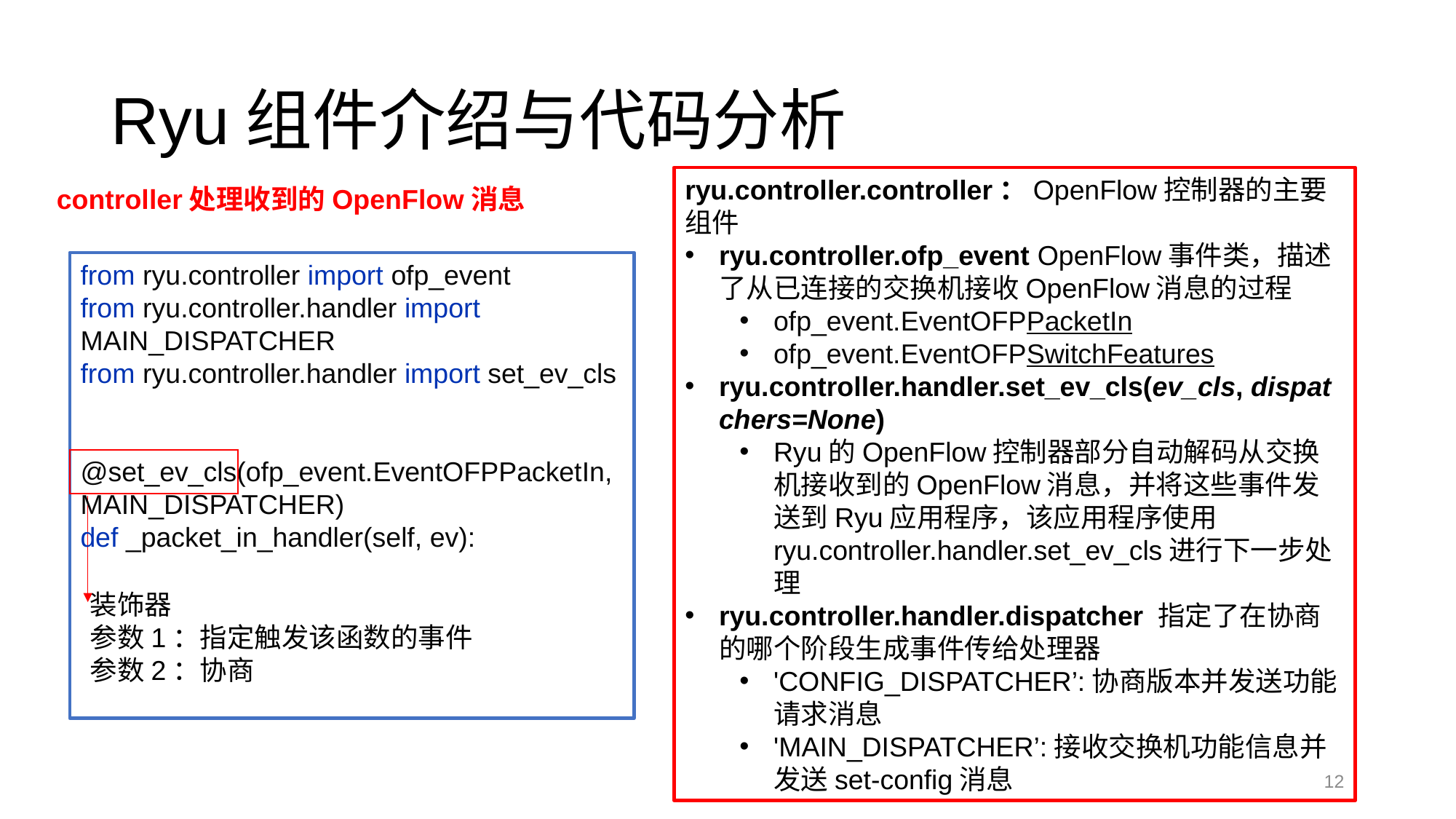

# Ryu组件介绍与代码分析
ryu.controller.controller：OpenFlow控制器的主要组件
ryu.controller.ofp_event OpenFlow事件类，描述了从已连接的交换机接收OpenFlow消息的过程
ofp_event.EventOFPPacketIn
ofp_event.EventOFPSwitchFeatures
ryu.controller.handler.set_ev_cls(ev_cls, dispatchers=None)
Ryu的OpenFlow控制器部分自动解码从交换机接收到的OpenFlow消息，并将这些事件发送到Ryu应用程序，该应用程序使用ryu.controller.handler.set_ev_cls进行下一步处理
ryu.controller.handler.dispatcher 指定了在协商的哪个阶段生成事件传给处理器
'CONFIG_DISPATCHER’:协商版本并发送功能请求消息
'MAIN_DISPATCHER’:接收交换机功能信息并发送set-config消息
controller处理收到的OpenFlow消息
from ryu.controller import ofp_event
from ryu.controller.handler import MAIN_DISPATCHER
from ryu.controller.handler import set_ev_cls

@set_ev_cls(ofp_event.EventOFPPacketIn, MAIN_DISPATCHER)
def _packet_in_handler(self, ev):

装饰器
参数1：指定触发该函数的事件
参数2：协商
12